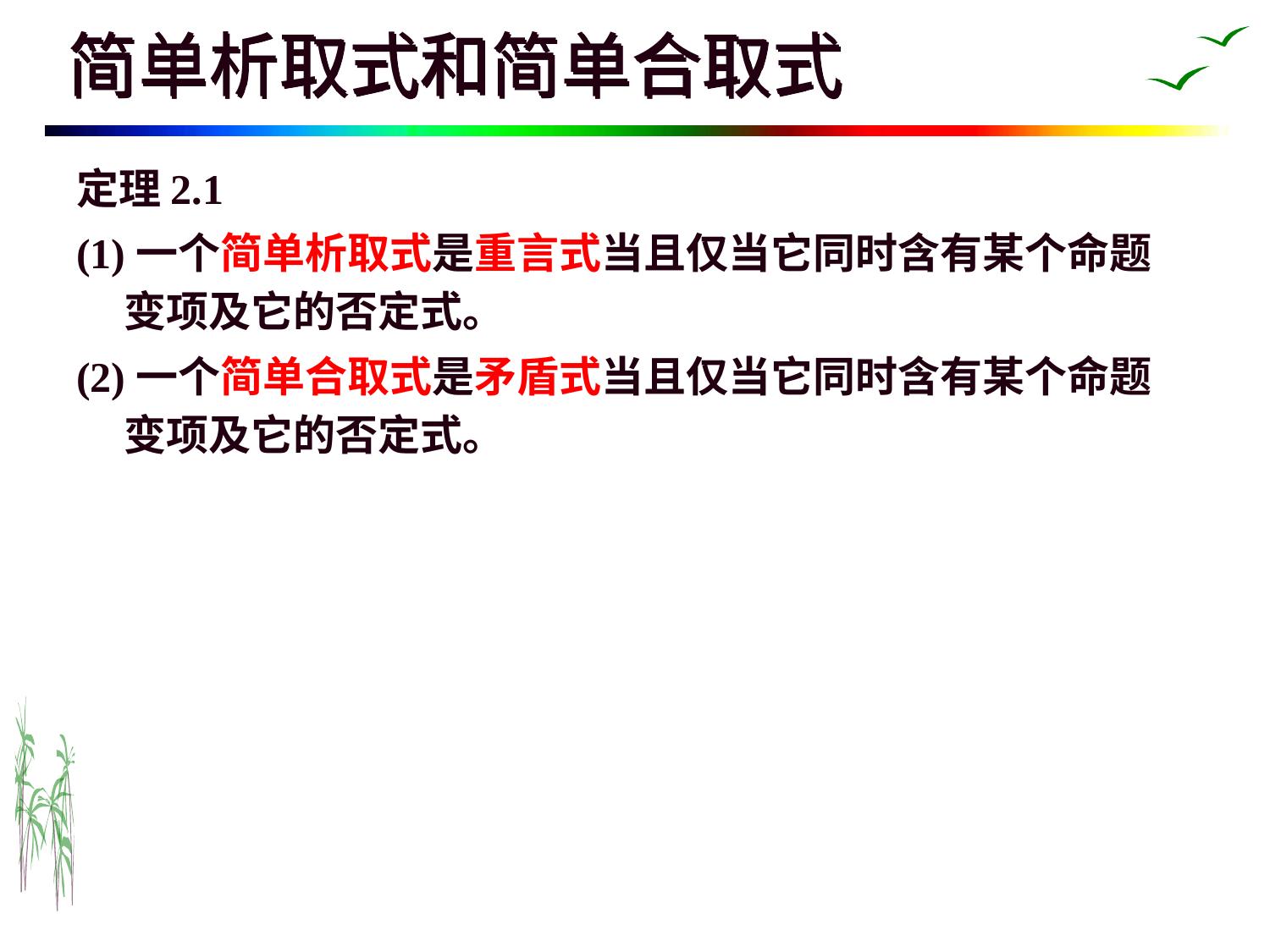

# 简单析取式和简单合取式
定理2.1
(1)一个简单析取式是重言式当且仅当它同时含有某个命题变项及它的否定式。
(2)一个简单合取式是矛盾式当且仅当它同时含有某个命题变项及它的否定式。